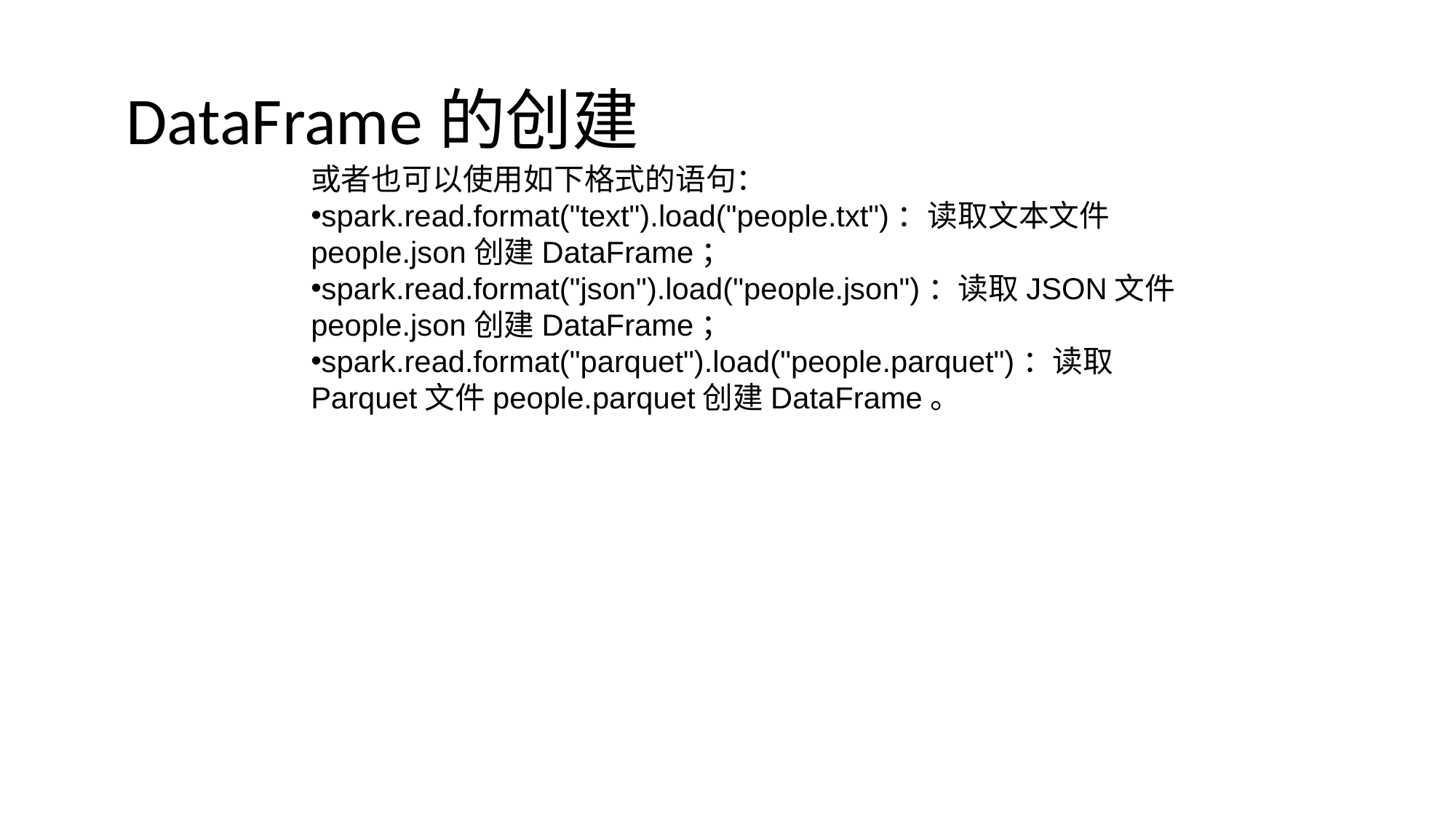

# DataFrame的创建
或者也可以使用如下格式的语句：
spark.read.format("text").load("people.txt")：读取文本文件people.json创建DataFrame；
spark.read.format("json").load("people.json")：读取JSON文件people.json创建DataFrame；
spark.read.format("parquet").load("people.parquet")：读取Parquet文件people.parquet创建DataFrame。